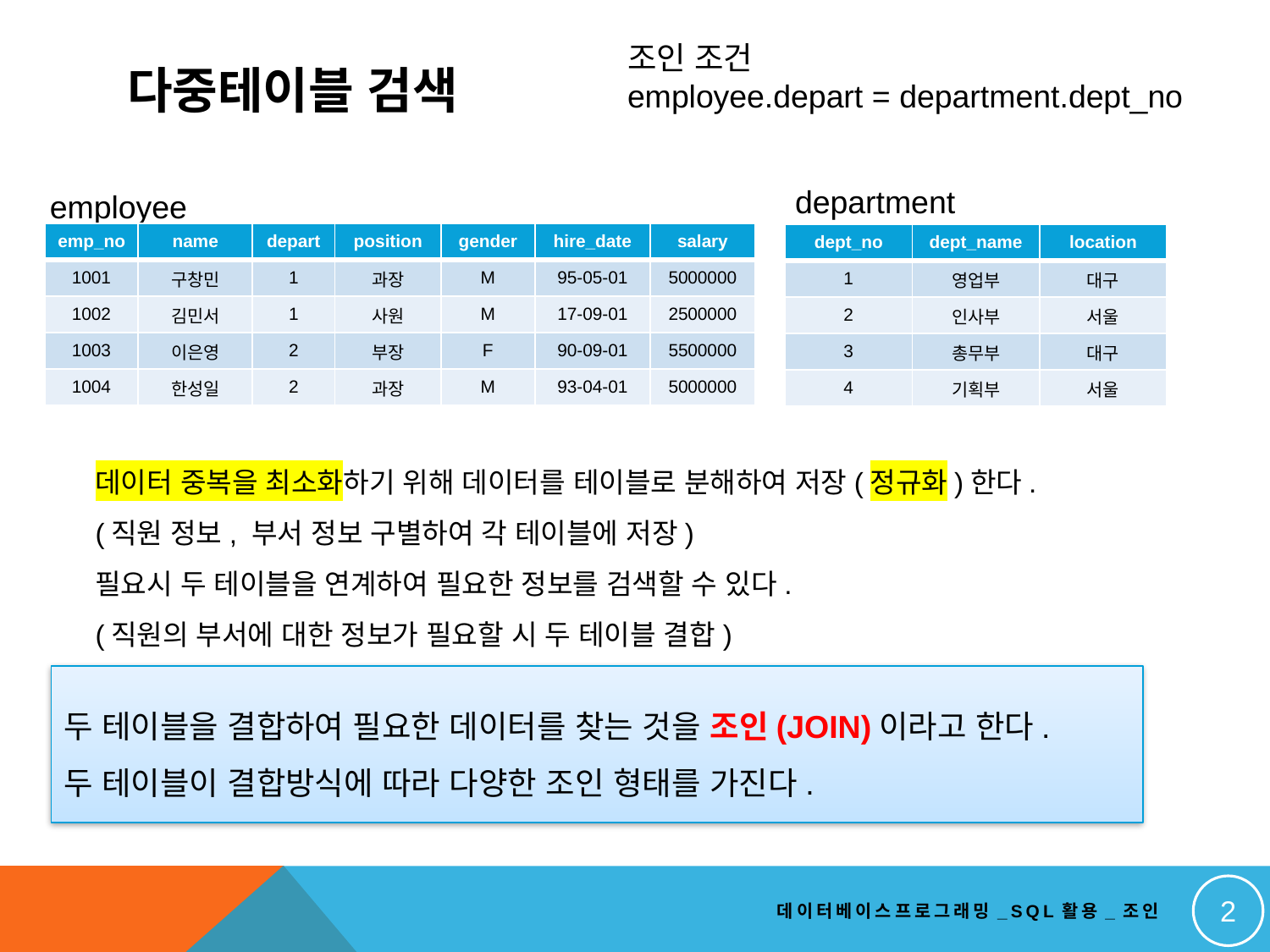

조인 조건
employee.depart = department.dept_no
다중테이블 검색
employee
department
| emp\_no | name | depart | position | gender | hire\_date | salary |
| --- | --- | --- | --- | --- | --- | --- |
| 1001 | 구창민 | 1 | 과장 | M | 95-05-01 | 5000000 |
| 1002 | 김민서 | 1 | 사원 | M | 17-09-01 | 2500000 |
| 1003 | 이은영 | 2 | 부장 | F | 90-09-01 | 5500000 |
| 1004 | 한성일 | 2 | 과장 | M | 93-04-01 | 5000000 |
| dept\_no | dept\_name | location |
| --- | --- | --- |
| 1 | 영업부 | 대구 |
| 2 | 인사부 | 서울 |
| 3 | 총무부 | 대구 |
| 4 | 기획부 | 서울 |
데이터 중복을 최소화하기 위해 데이터를 테이블로 분해하여 저장(정규화)한다.
(직원 정보, 부서 정보 구별하여 각 테이블에 저장)
필요시 두 테이블을 연계하여 필요한 정보를 검색할 수 있다.
(직원의 부서에 대한 정보가 필요할 시 두 테이블 결합)
두 테이블을 결합하여 필요한 데이터를 찾는 것을 조인(JOIN)이라고 한다.
두 테이블이 결합방식에 따라 다양한 조인 형태를 가진다.
2
데이터베이스프로그래밍_SQL활용_조인